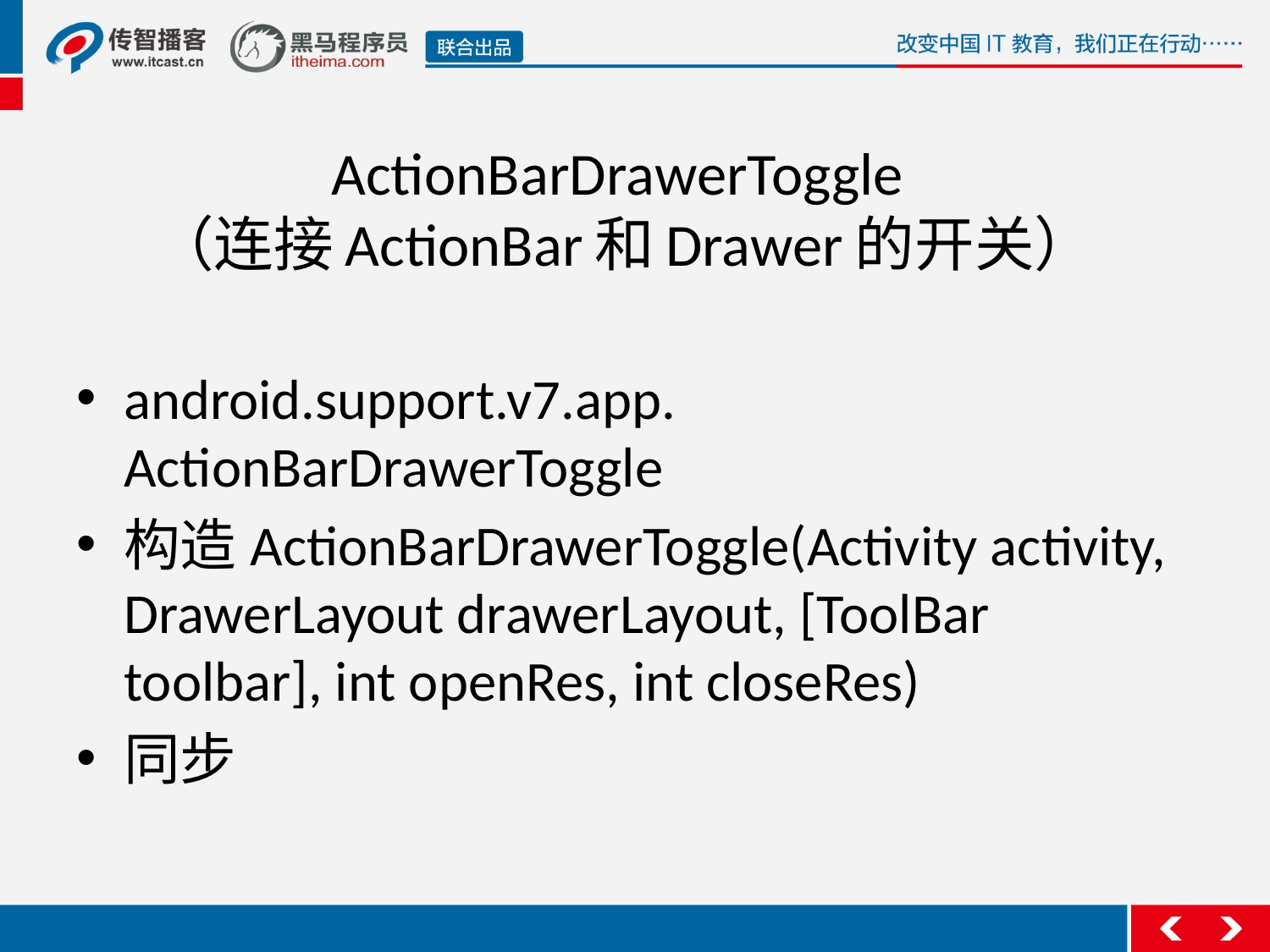

# ActionBarDrawerToggle （连接ActionBar和Drawer的开关）
android.support.v7.app. ActionBarDrawerToggle
构造ActionBarDrawerToggle(Activity activity, DrawerLayout drawerLayout, [ToolBar  toolbar], int openRes, int closeRes)
同步